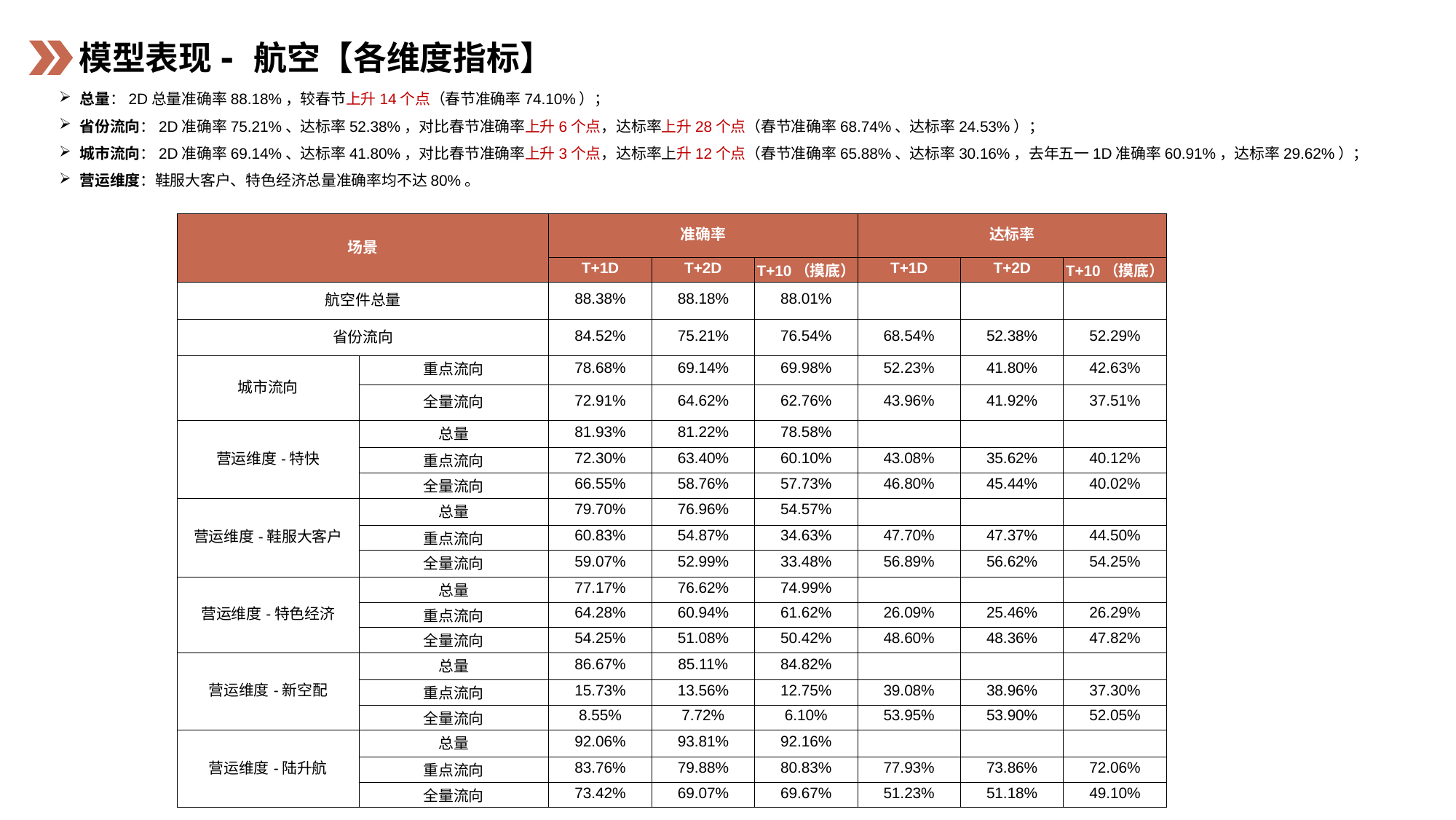

模型表现- 航空【各维度指标】

总量：2D总量准确率88.18%，较春节上升14个点（春节准确率74.10%）；
省份流向：2D准确率75.21%、达标率52.38%，对比春节准确率上升6个点，达标率上升28个点（春节准确率68.74%、达标率24.53%）；
城市流向：2D准确率69.14%、达标率41.80%，对比春节准确率上升3个点，达标率上升12个点（春节准确率65.88%、达标率30.16%，去年五一1D准确率60.91%，达标率29.62%）；
营运维度：鞋服大客户、特色经济总量准确率均不达80%。

| 场景 |  | 准确率 |  |  | 达标率 |  |  |
| --- | --- | --- | --- | --- | --- | --- | --- |
|  |  | T+1D | T+2D | T+10（摸底） | T+1D | T+2D | T+10（摸底） |
| 航空件总量 |  | 88.38% | 88.18% | 88.01% |  |  |  |
| 省份流向 |  | 84.52% | 75.21% | 76.54% | 68.54% | 52.38% | 52.29% |
| 城市流向 | 重点流向 | 78.68% | 69.14% | 69.98% | 52.23% | 41.80% | 42.63% |
|  | 全量流向 | 72.91% | 64.62% | 62.76% | 43.96% | 41.92% | 37.51% |
| 营运维度-特快 | 总量 | 81.93% | 81.22% | 78.58% |  |  |  |
|  | 重点流向 | 72.30% | 63.40% | 60.10% | 43.08% | 35.62% | 40.12% |
|  | 全量流向 | 66.55% | 58.76% | 57.73% | 46.80% | 45.44% | 40.02% |
| 营运维度-鞋服大客户 | 总量 | 79.70% | 76.96% | 54.57% |  |  |  |
|  | 重点流向 | 60.83% | 54.87% | 34.63% | 47.70% | 47.37% | 44.50% |
|  | 全量流向 | 59.07% | 52.99% | 33.48% | 56.89% | 56.62% | 54.25% |
| 营运维度-特色经济 | 总量 | 77.17% | 76.62% | 74.99% |  |  |  |
|  | 重点流向 | 64.28% | 60.94% | 61.62% | 26.09% | 25.46% | 26.29% |
|  | 全量流向 | 54.25% | 51.08% | 50.42% | 48.60% | 48.36% | 47.82% |
| 营运维度-新空配 | 总量 | 86.67% | 85.11% | 84.82% |  |  |  |
|  | 重点流向 | 15.73% | 13.56% | 12.75% | 39.08% | 38.96% | 37.30% |
|  | 全量流向 | 8.55% | 7.72% | 6.10% | 53.95% | 53.90% | 52.05% |
| 营运维度-陆升航 | 总量 | 92.06% | 93.81% | 92.16% |  |  |  |
|  | 重点流向 | 83.76% | 79.88% | 80.83% | 77.93% | 73.86% | 72.06% |
|  | 全量流向 | 73.42% | 69.07% | 69.67% | 51.23% | 51.18% | 49.10% |